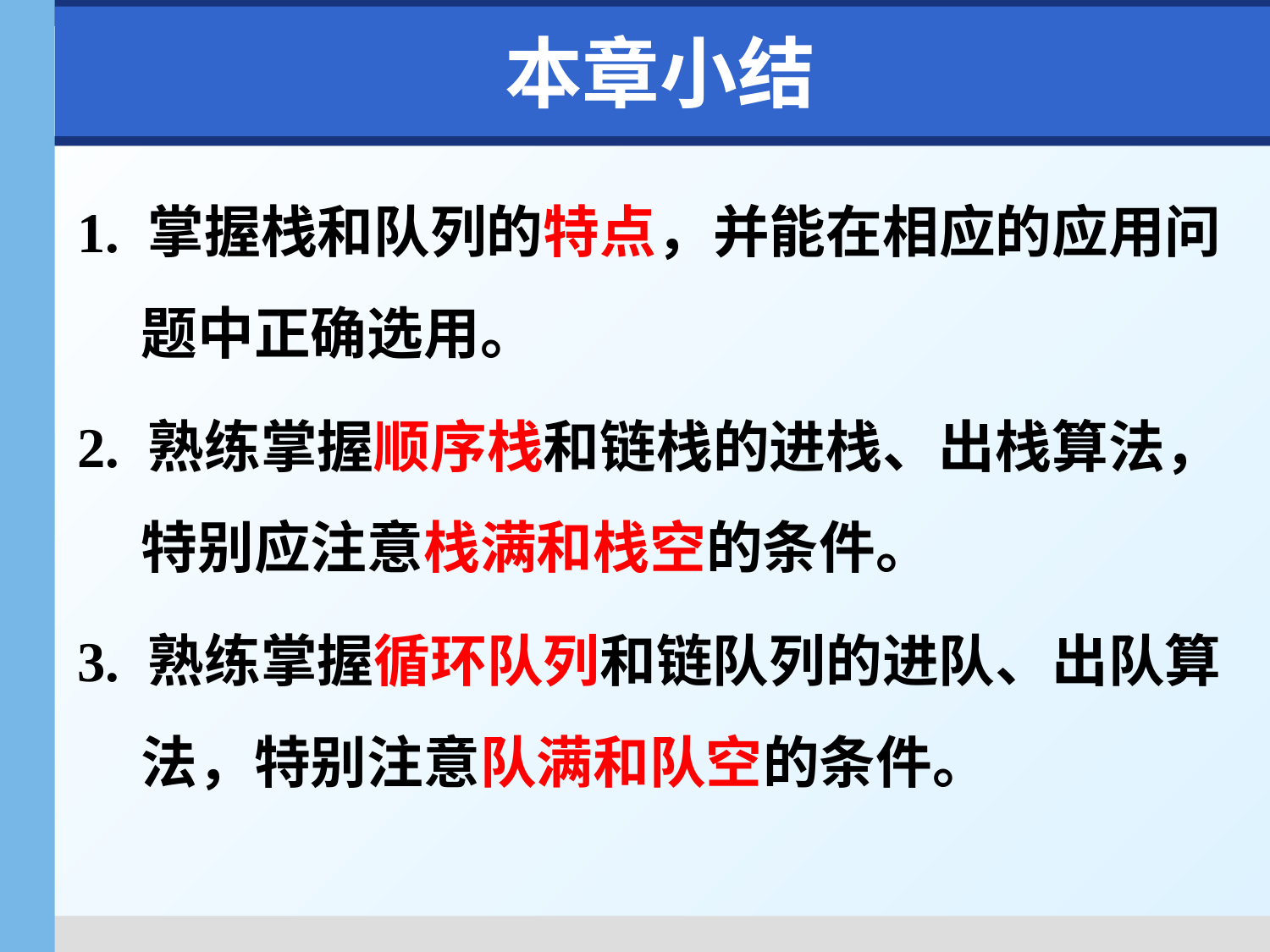

# 本章小结
1. 掌握栈和队列的特点，并能在相应的应用问题中正确选用。
2. 熟练掌握顺序栈和链栈的进栈、出栈算法，特别应注意栈满和栈空的条件。
3. 熟练掌握循环队列和链队列的进队、出队算法，特别注意队满和队空的条件。